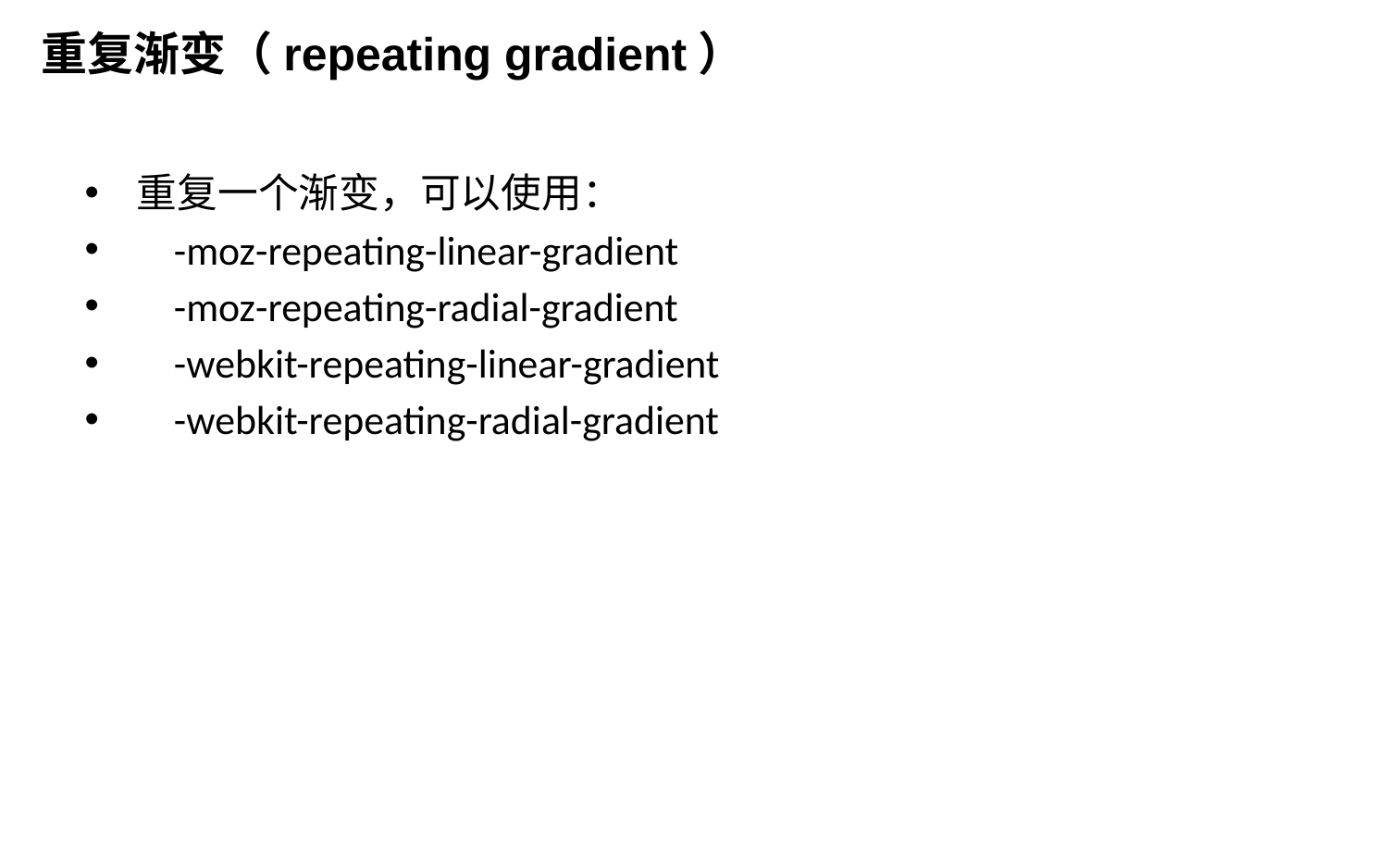

# 重复渐变（repeating gradient）
重复一个渐变，可以使用：
    -moz-repeating-linear-gradient
    -moz-repeating-radial-gradient
    -webkit-repeating-linear-gradient
    -webkit-repeating-radial-gradient